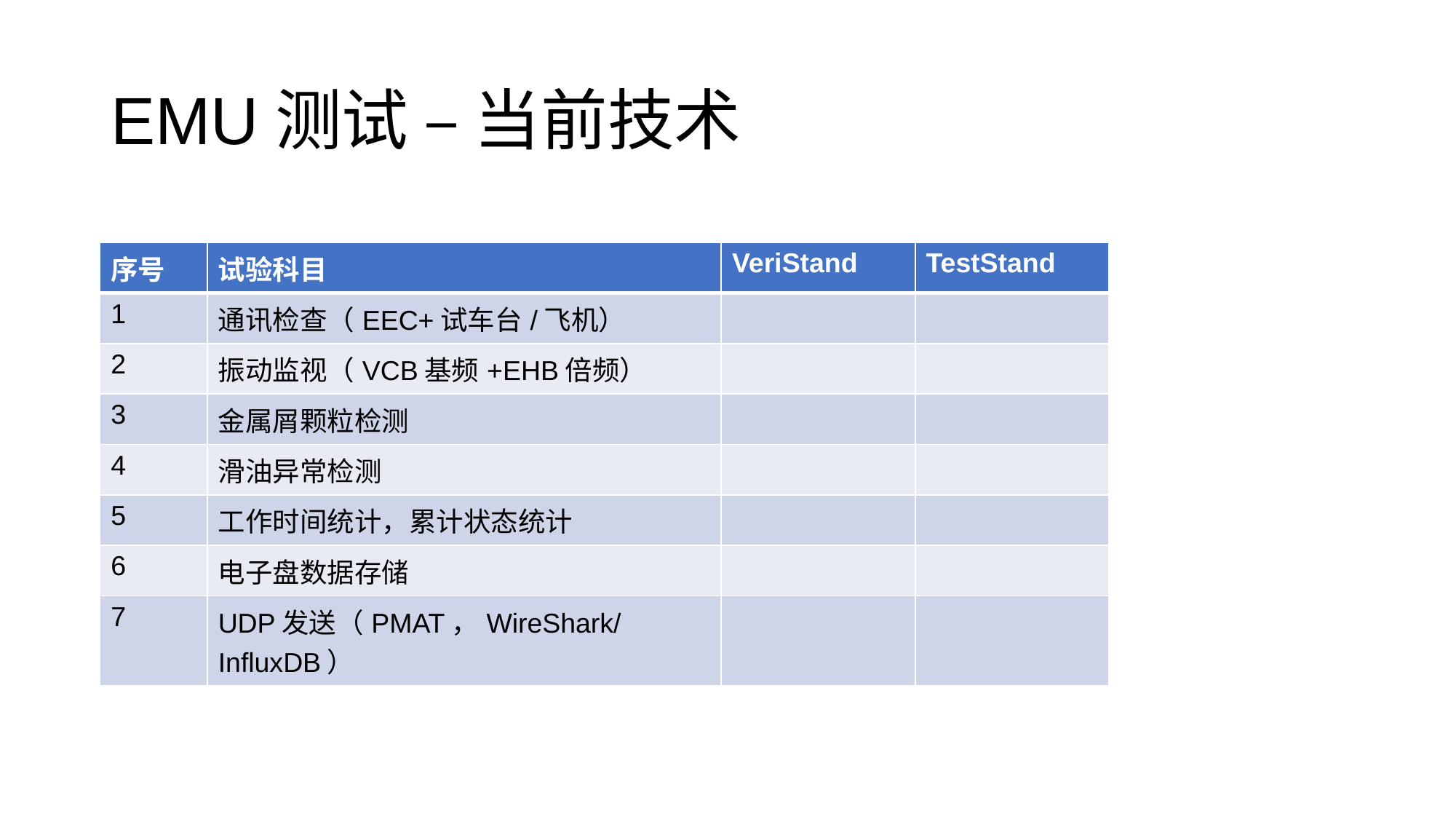

# EMU测试 – 当前技术
| 序号 | 试验科目 | VeriStand | TestStand |
| --- | --- | --- | --- |
| 1 | 通讯检查（EEC+试车台/飞机） |  |  |
| 2 | 振动监视（VCB基频+EHB倍频） |  |  |
| 3 | 金属屑颗粒检测 |  |  |
| 4 | 滑油异常检测 |  |  |
| 5 | 工作时间统计，累计状态统计 |  |  |
| 6 | 电子盘数据存储 |  |  |
| 7 | UDP发送（PMAT，WireShark/InfluxDB） |  |  |